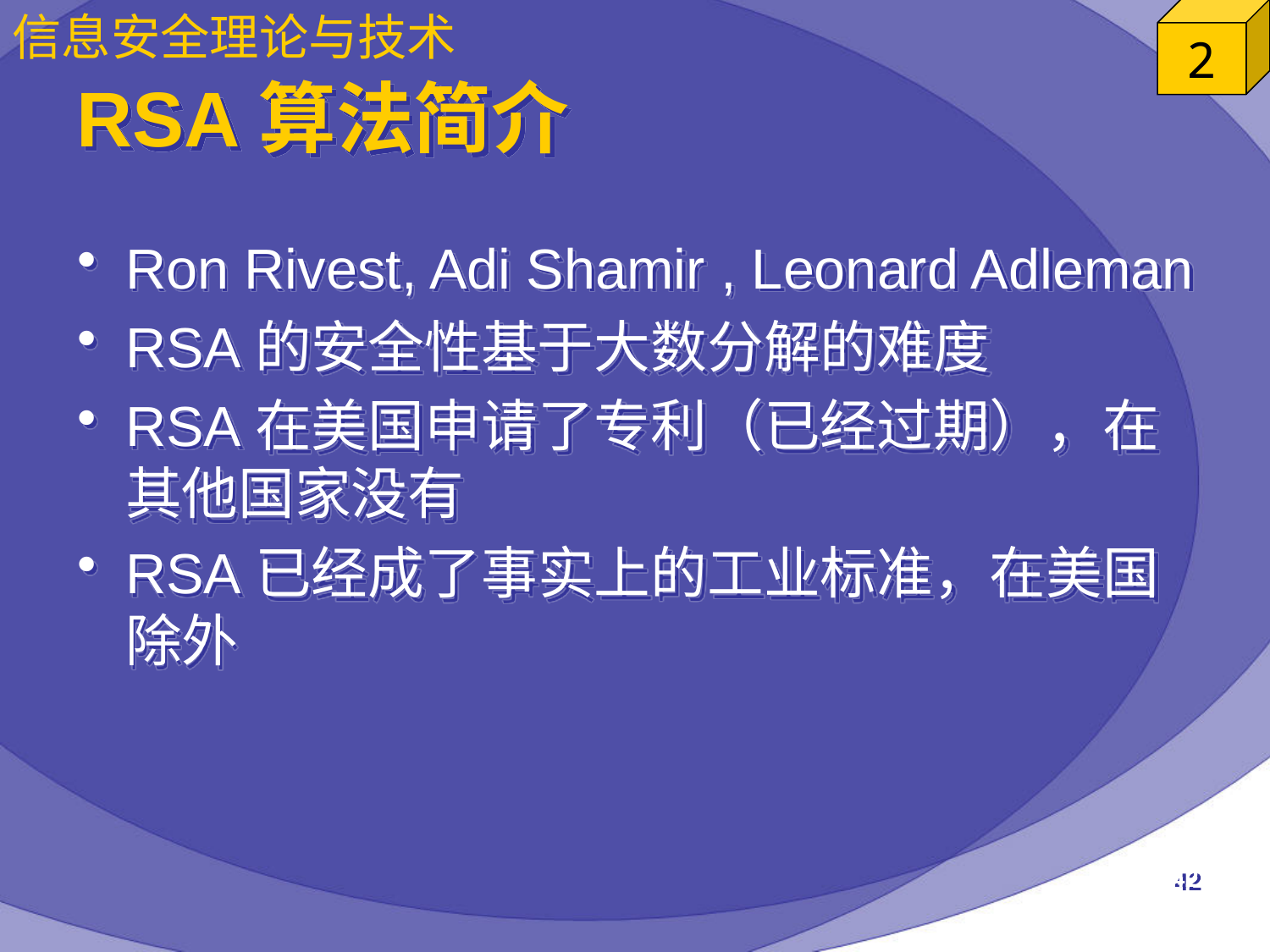

# RSA算法简介
Ron Rivest, Adi Shamir , Leonard Adleman
RSA的安全性基于大数分解的难度
RSA在美国申请了专利（已经过期），在其他国家没有
RSA已经成了事实上的工业标准，在美国除外
42